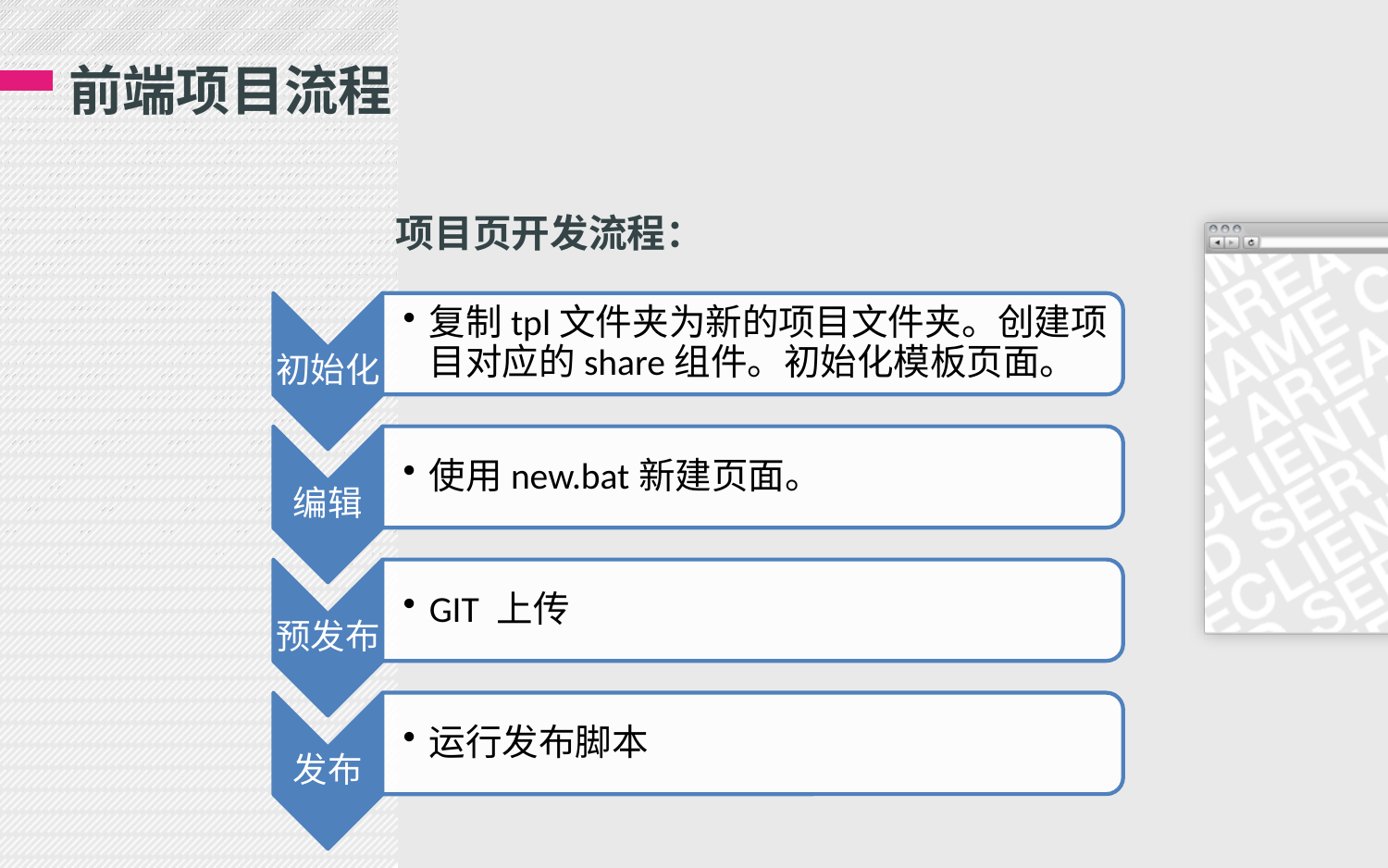

# 前端项目流程
项目页开发流程：
初始化
复制tpl文件夹为新的项目文件夹。创建项目对应的share组件。初始化模板页面。
编辑
使用new.bat新建页面。
预发布
GIT 上传
发布
运行发布脚本